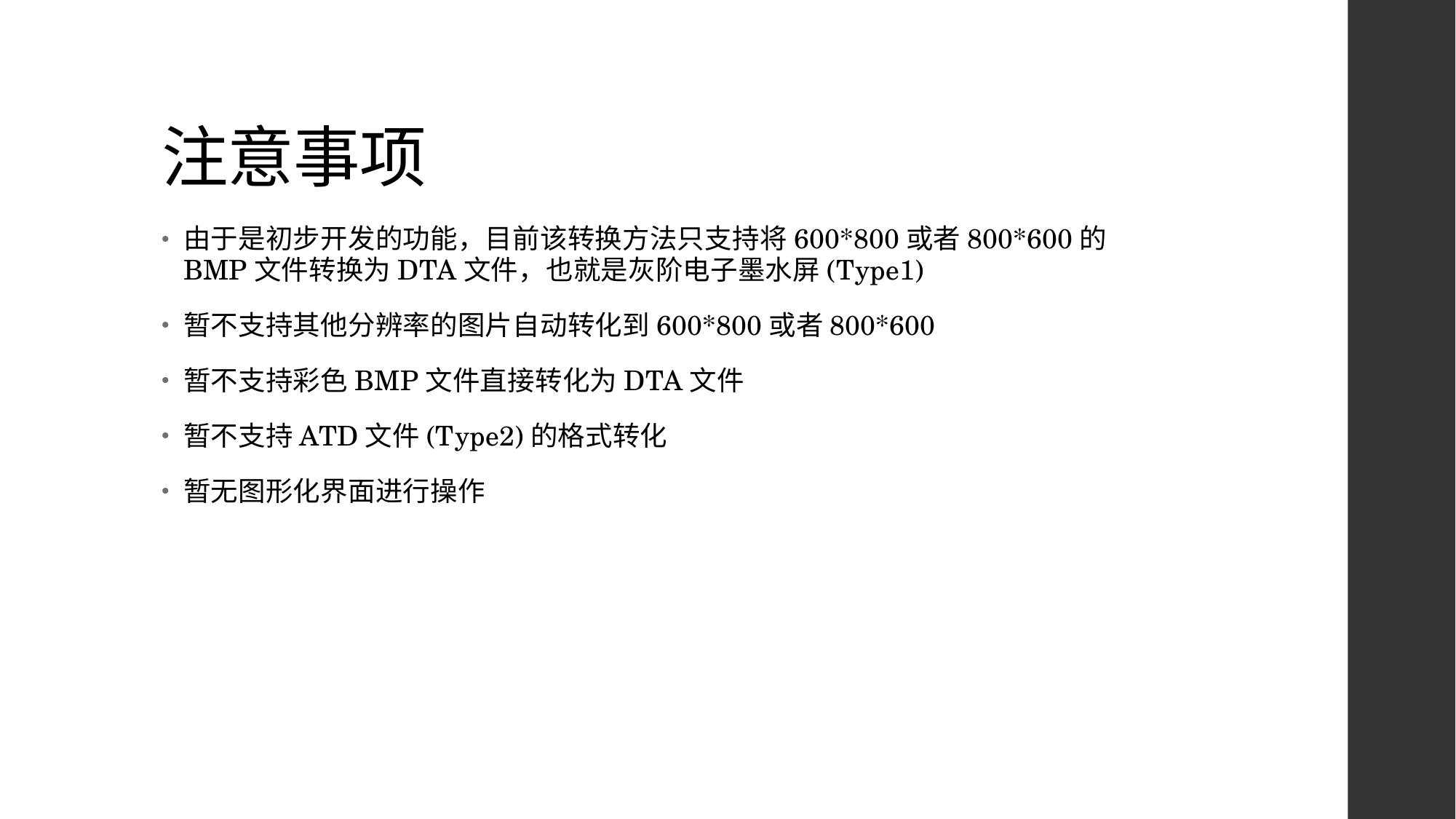

# 注意事项
由于是初步开发的功能，目前该转换方法只支持将600*800或者800*600的BMP文件转换为DTA文件，也就是灰阶电子墨水屏(Type1)
暂不支持其他分辨率的图片自动转化到600*800或者800*600
暂不支持彩色BMP文件直接转化为DTA文件
暂不支持ATD文件(Type2)的格式转化
暂无图形化界面进行操作